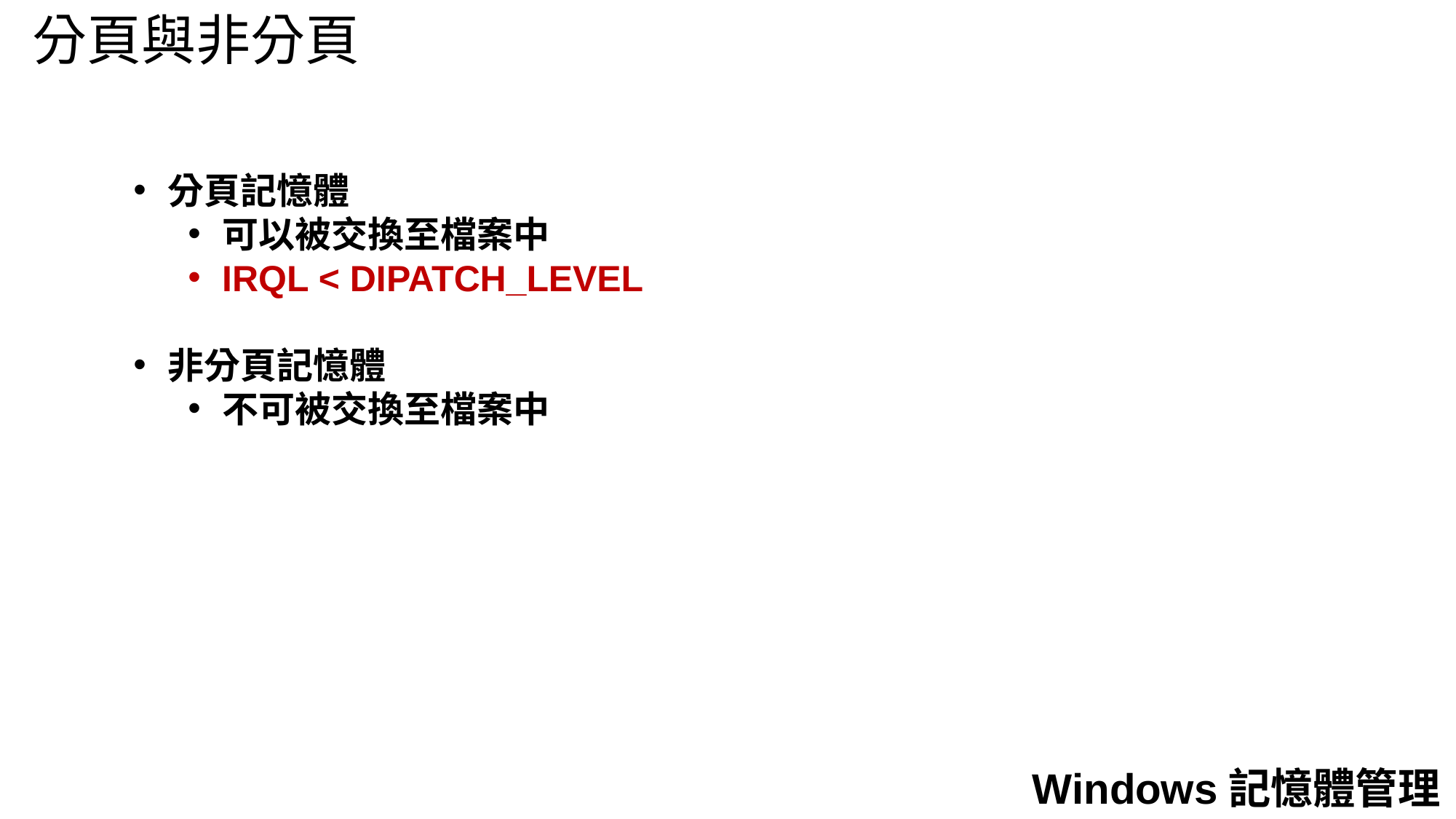

分頁與非分頁
分頁記憶體
可以被交換至檔案中
IRQL < DIPATCH_LEVEL

非分頁記憶體
不可被交換至檔案中

Windows記憶體管理